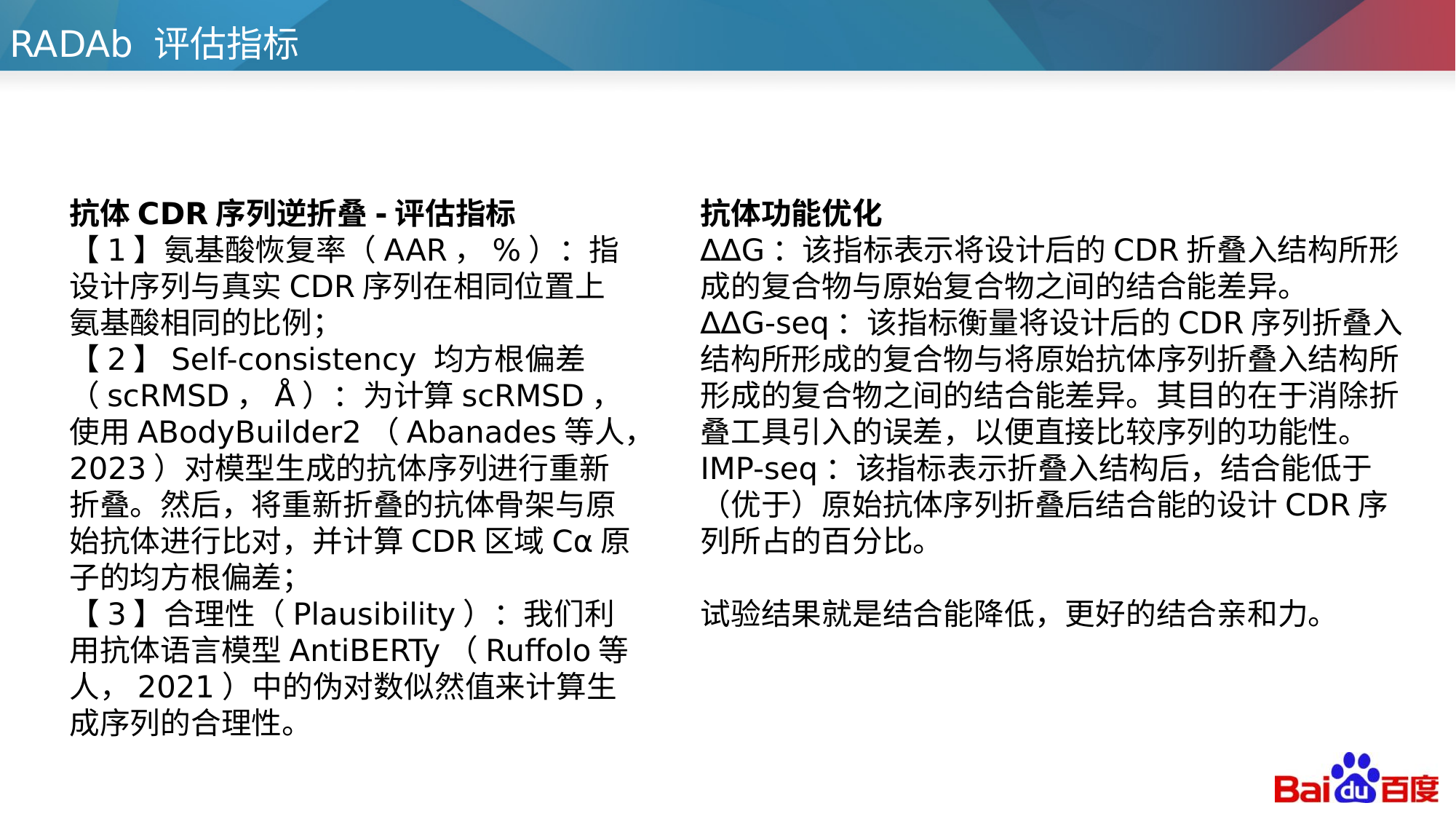

RADAb 评估指标
抗体CDR序列逆折叠-评估指标
【1】氨基酸恢复率（AAR，%）：指设计序列与真实CDR序列在相同位置上氨基酸相同的比例；
【2】Self-consistency 均方根偏差（scRMSD，Å）：为计算scRMSD，使用ABodyBuilder2（Abanades等人，2023）对模型生成的抗体序列进行重新折叠。然后，将重新折叠的抗体骨架与原始抗体进行比对，并计算CDR区域Cα原子的均方根偏差；
【3】合理性（Plausibility）：我们利用抗体语言模型AntiBERTy（Ruffolo等人，2021）中的伪对数似然值来计算生成序列的合理性。
抗体功能优化
∆∆G：该指标表示将设计后的CDR折叠入结构所形成的复合物与原始复合物之间的结合能差异。
∆∆G-seq：该指标衡量将设计后的CDR序列折叠入结构所形成的复合物与将原始抗体序列折叠入结构所形成的复合物之间的结合能差异。其目的在于消除折叠工具引入的误差，以便直接比较序列的功能性。
IMP-seq：该指标表示折叠入结构后，结合能低于（优于）原始抗体序列折叠后结合能的设计CDR序列所占的百分比。

试验结果就是结合能降低，更好的结合亲和力。

﻿